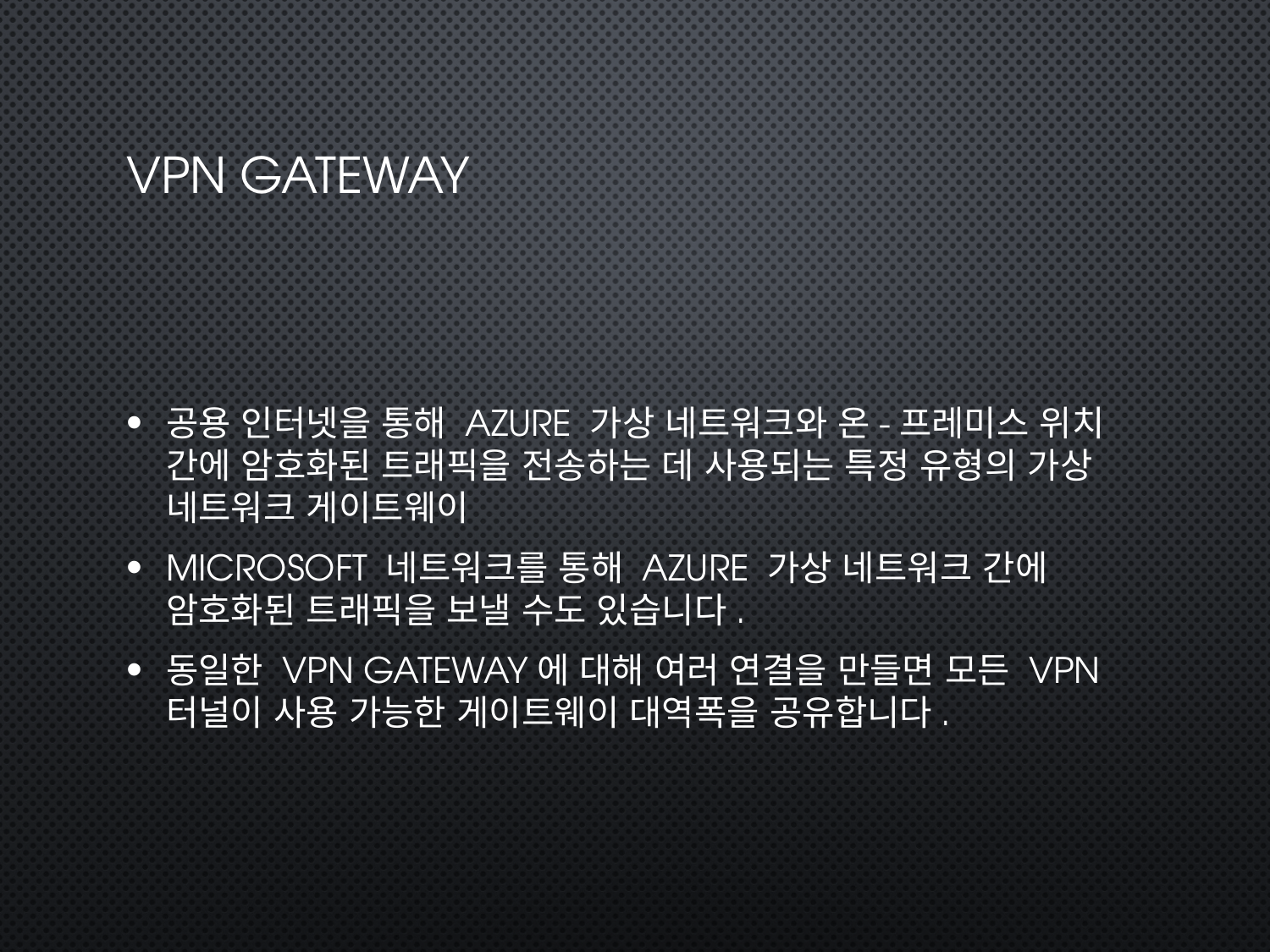

# VPN Gateway
공용 인터넷을 통해 Azure 가상 네트워크와 온-프레미스 위치 간에 암호화된 트래픽을 전송하는 데 사용되는 특정 유형의 가상 네트워크 게이트웨이
Microsoft 네트워크를 통해 Azure 가상 네트워크 간에 암호화된 트래픽을 보낼 수도 있습니다.
동일한 VPN Gateway에 대해 여러 연결을 만들면 모든 VPN 터널이 사용 가능한 게이트웨이 대역폭을 공유합니다.